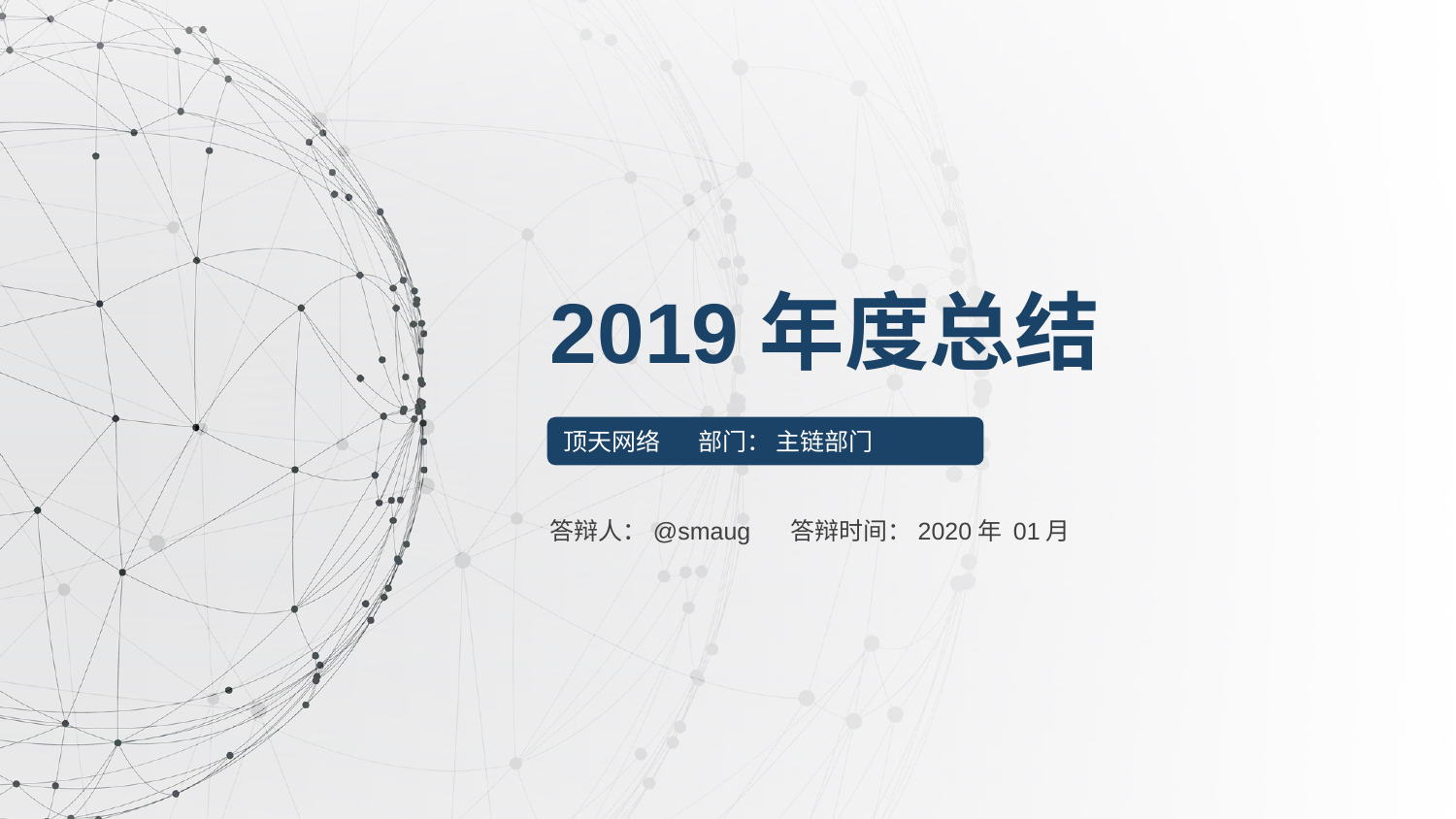

2019年度总结
顶天网络       部门： 主链部门
答辩人：@smaug     答辩时间：2020年 01月